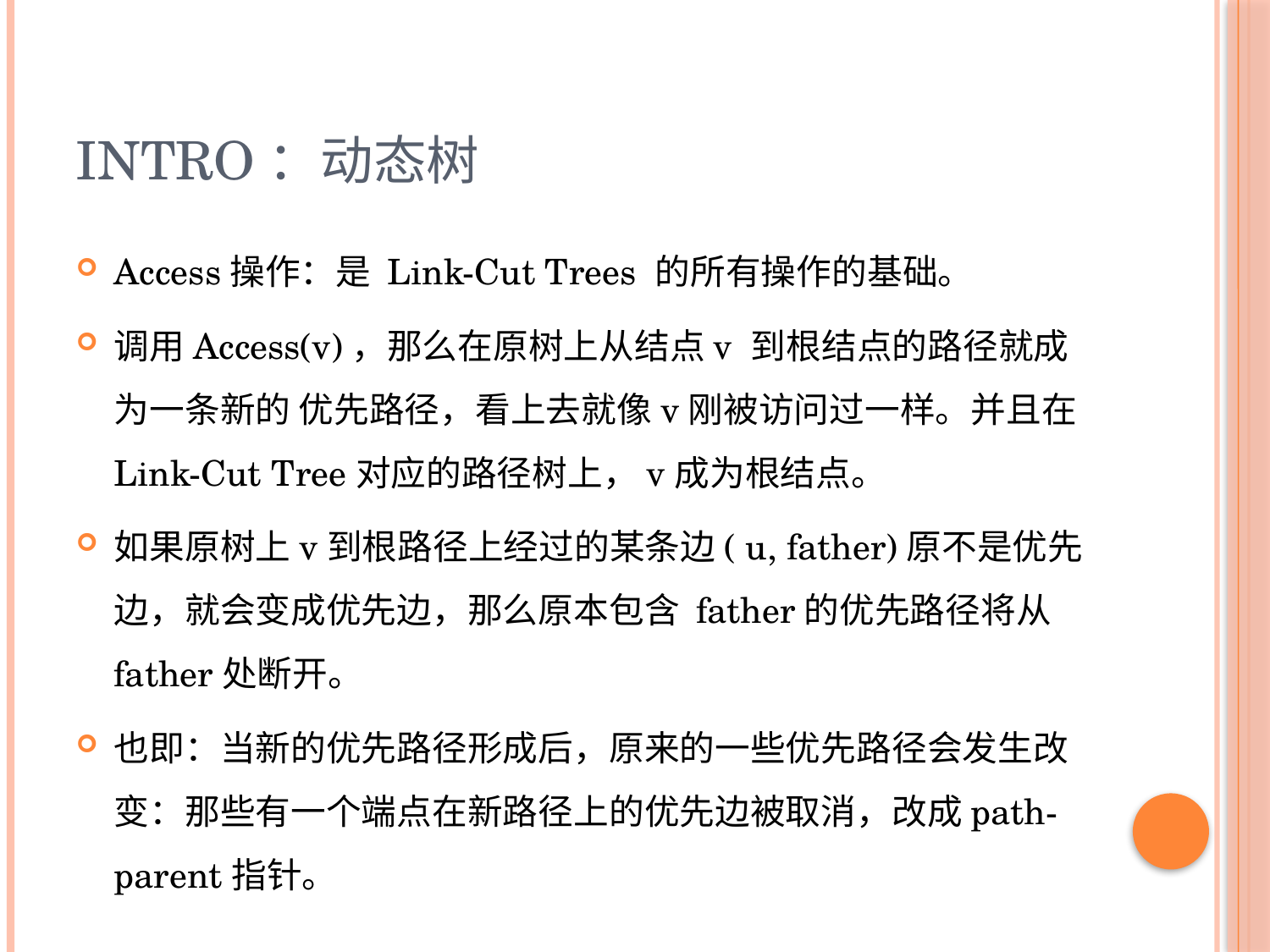

# Intro：动态树
Access操作：是 Link-Cut Trees 的所有操作的基础。
调用Access(v)，那么在原树上从结点v 到根结点的路径就成为一条新的 优先路径，看上去就像v刚被访问过一样。并且在Link-Cut Tree对应的路径树上，v成为根结点。
如果原树上v到根路径上经过的某条边( u, father)原不是优先边，就会变成优先边，那么原本包含 father的优先路径将从father处断开。
也即：当新的优先路径形成后，原来的一些优先路径会发生改变：那些有一个端点在新路径上的优先边被取消，改成path-parent指针。